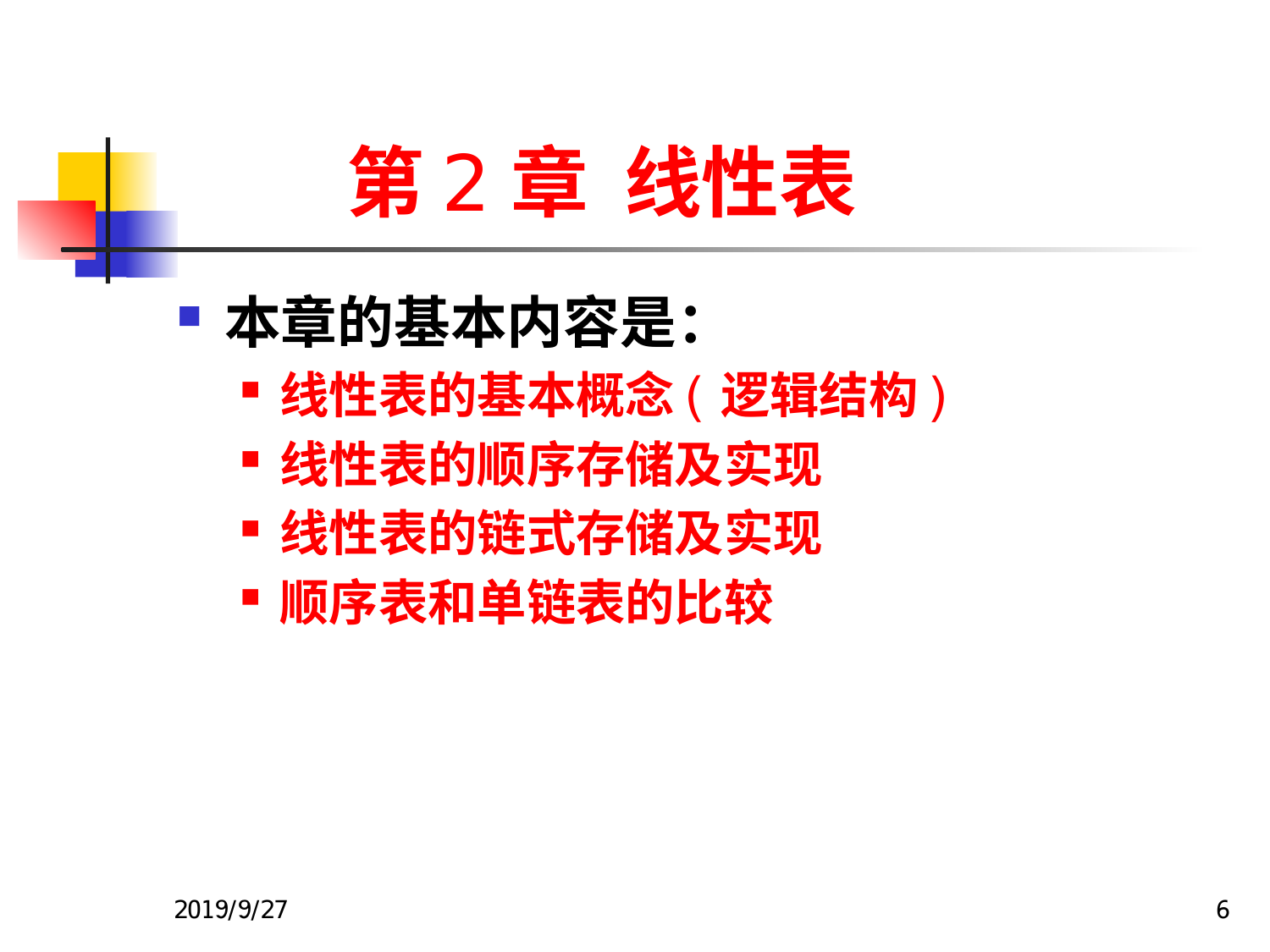

# 第2章  线性表
本章的基本内容是：
线性表的基本概念(逻辑结构)
线性表的顺序存储及实现
线性表的链式存储及实现
顺序表和单链表的比较
2019/9/27
6